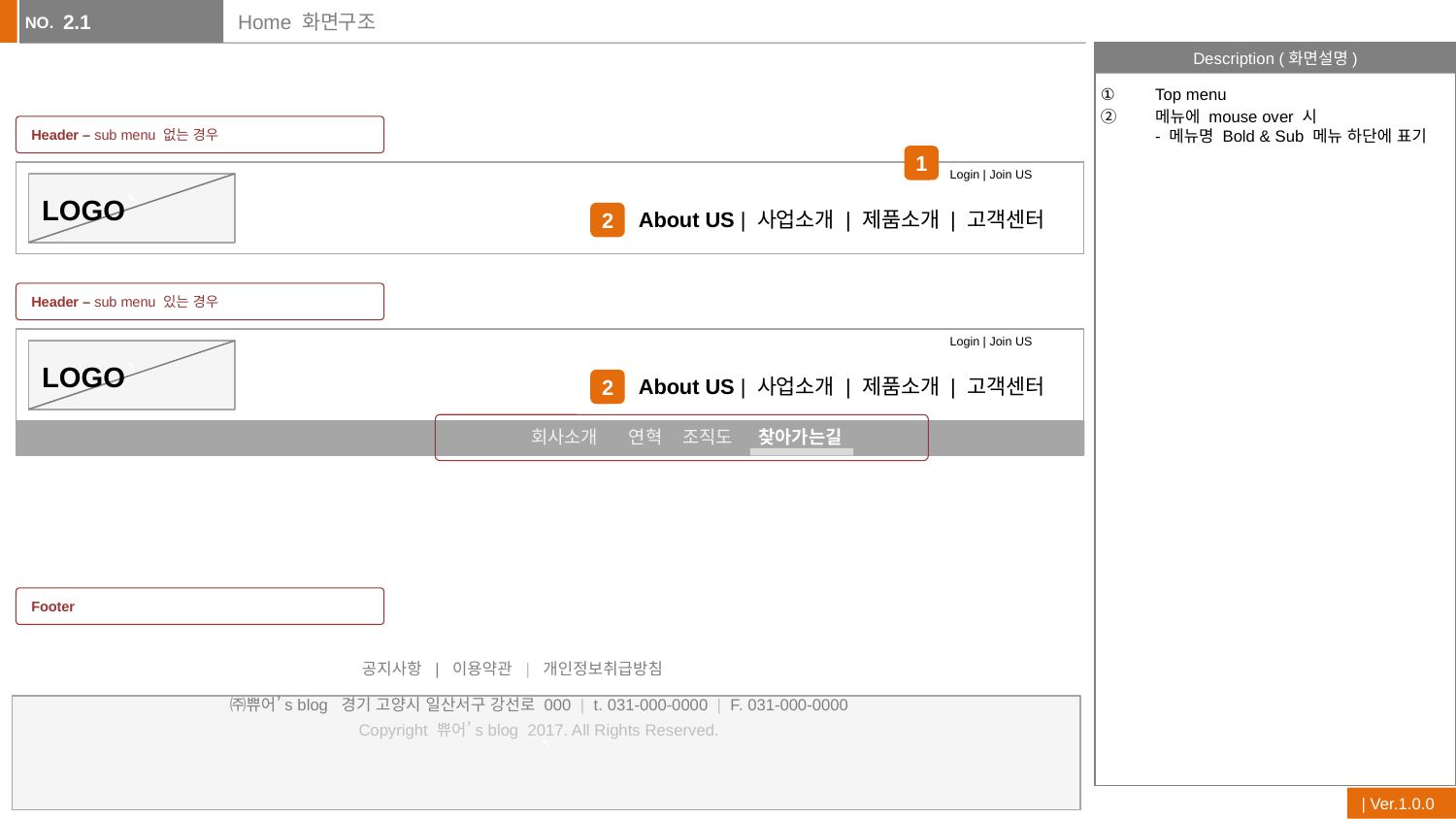

2.1
# Home 화면구조
Top menu
메뉴에 mouse over 시
- 메뉴명 Bold & Sub 메뉴 하단에 표기

Header – sub menu 없는 경우
1
Login | Join US

`
`
LOGO
About US | 사업소개 | 제품소개 | 고객센터
2
Header – sub menu 있는 경우
Login | Join US

`
`
LOGO
About US | 사업소개 | 제품소개 | 고객센터
2

회사소개      연혁    조직도     찾아가는길

Footer
공지사항  |  이용약관  |  개인정보취급방침
㈜쀼어’s blog  경기 고양시 일산서구 강선로 000  |  t. 031-000-0000  |  F. 031-000-0000
Copyright 쀼어’s blog  2017. All Rights Reserved.
`